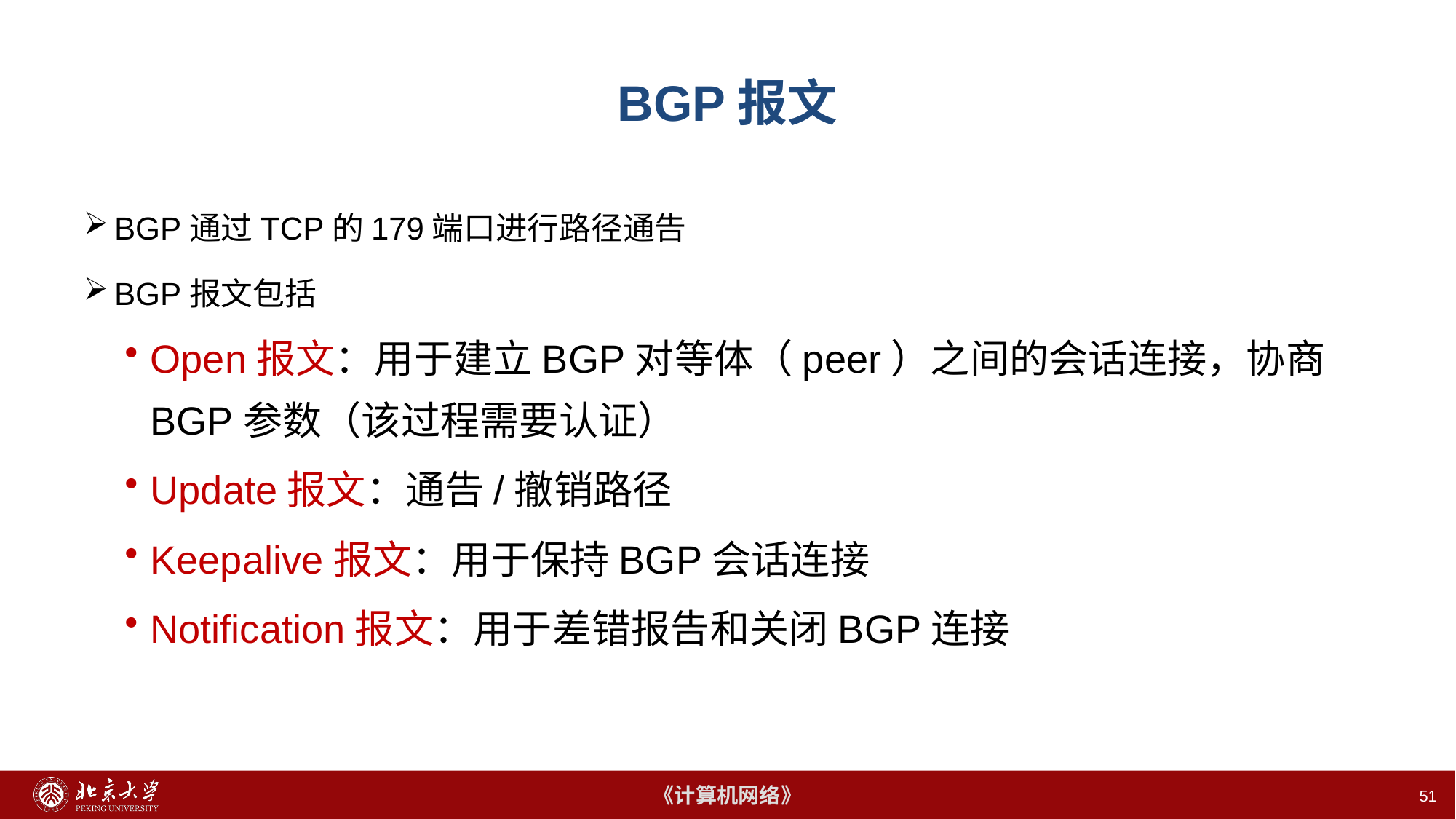

51
# BGP报文
BGP通过TCP的179端口进行路径通告
BGP报文包括
Open报文：用于建立BGP对等体（peer）之间的会话连接，协商BGP参数（该过程需要认证）
Update报文：通告/撤销路径
Keepalive报文：用于保持BGP会话连接
Notification报文：用于差错报告和关闭BGP连接